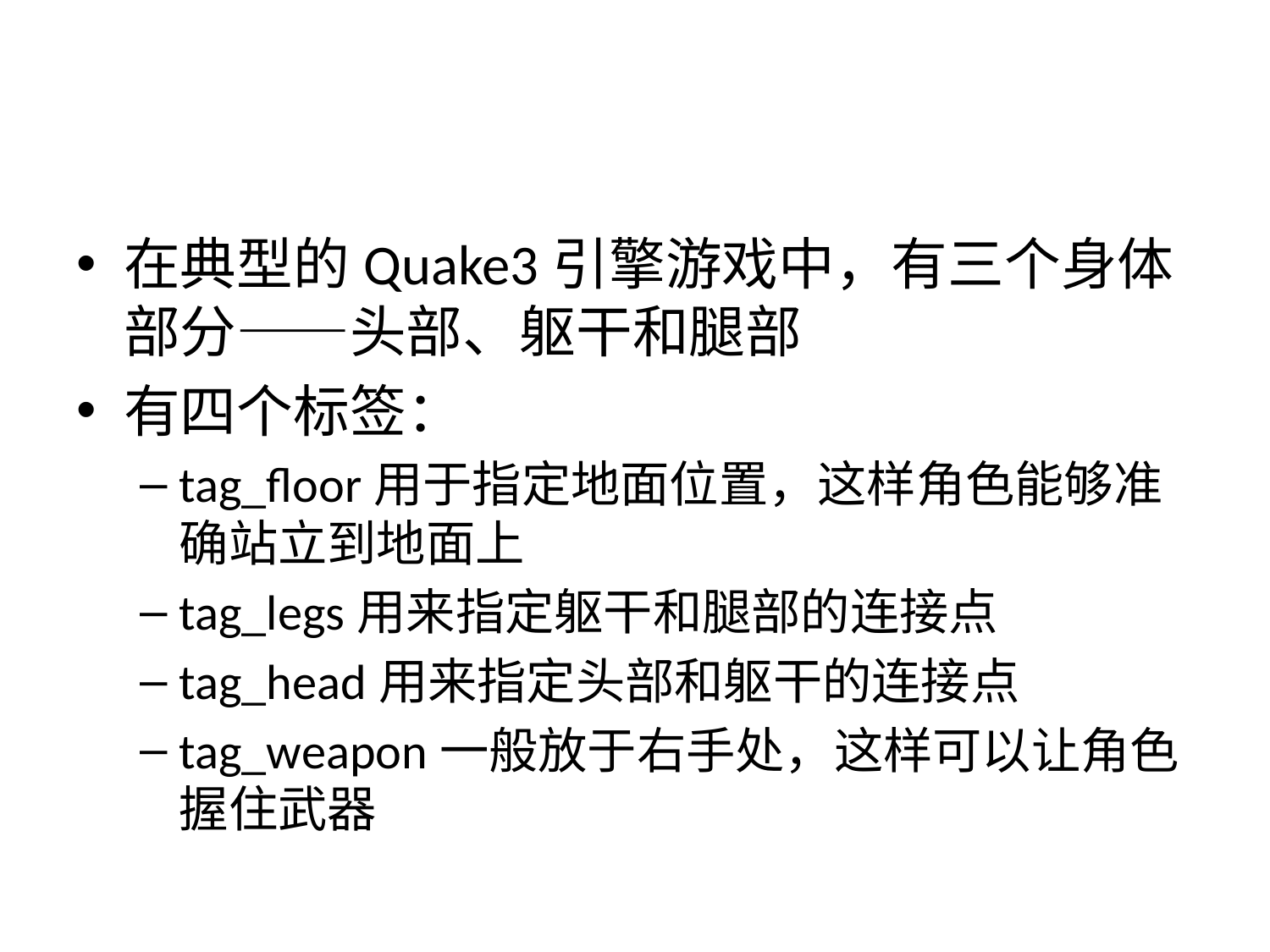

#
在典型的Quake3引擎游戏中，有三个身体部分——头部、躯干和腿部
有四个标签：
tag_floor用于指定地面位置，这样角色能够准确站立到地面上
tag_legs用来指定躯干和腿部的连接点
tag_head用来指定头部和躯干的连接点
tag_weapon一般放于右手处，这样可以让角色握住武器